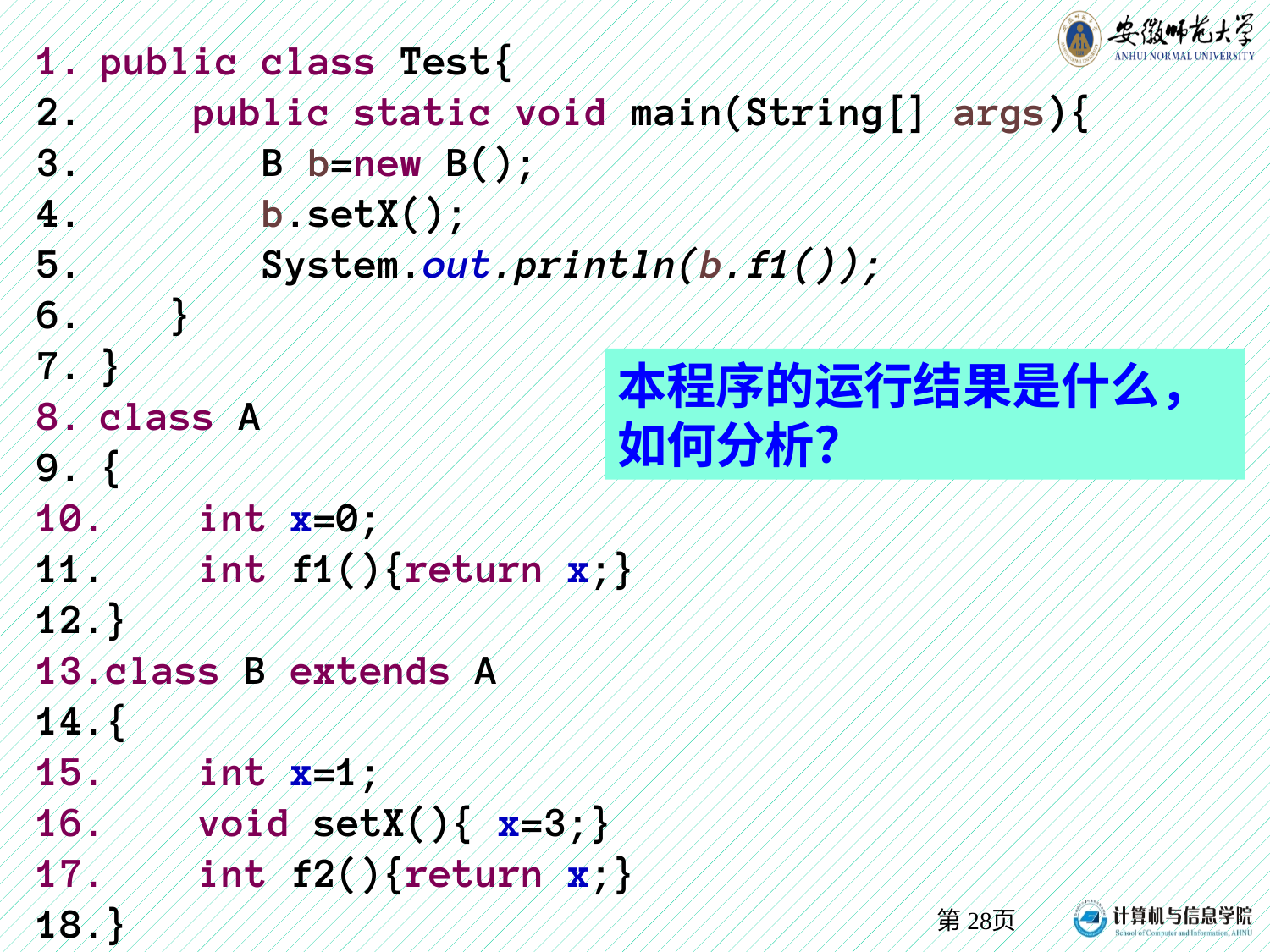

public class Test{
    public static void main(String[] args){
       B b=new B();
       b.setX();
       System.out.println(b.f1());
   }
}
class A
{
    int x=0;
    int f1(){return x;}
}
class B extends A
{
    int x=1;
    void setX(){ x=3;}
    int f2(){return x;}
}
本程序的运行结果是什么，如何分析？
第28页